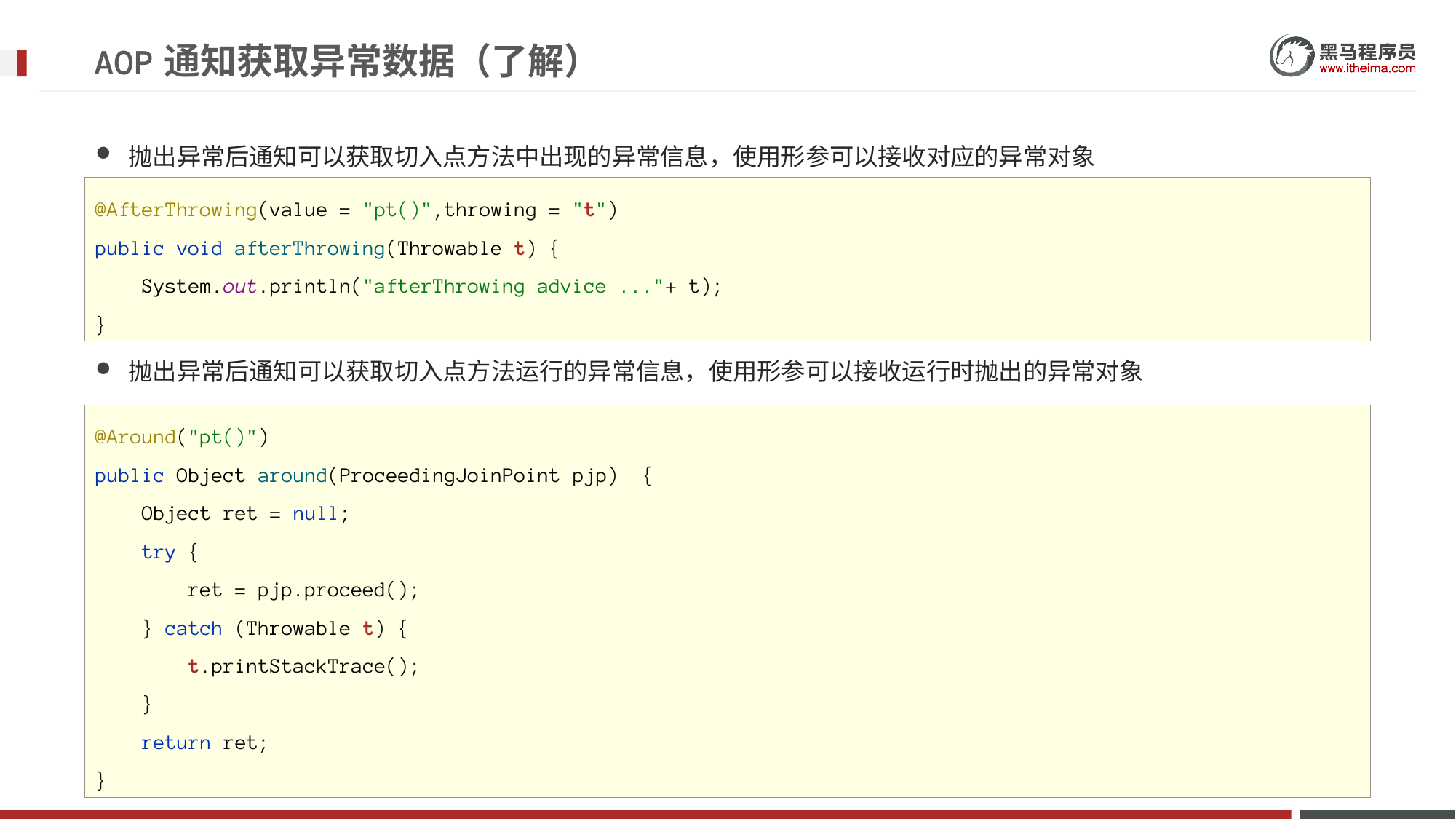

# AOP通知获取异常数据（了解）
抛出异常后通知可以获取切入点方法中出现的异常信息，使用形参可以接收对应的异常对象

抛出异常后通知可以获取切入点方法运行的异常信息，使用形参可以接收运行时抛出的异常对象
@AfterThrowing(value = "pt()",throwing = "t")
public void afterThrowing(Throwable t) {
    System.out.println("afterThrowing advice ..."+ t);
}
@Around("pt()")
public Object around(ProceedingJoinPoint pjp)  {
    Object ret = null;
    try {
        ret = pjp.proceed();
    } catch (Throwable t) {
        t.printStackTrace();
    }
    return ret;
}